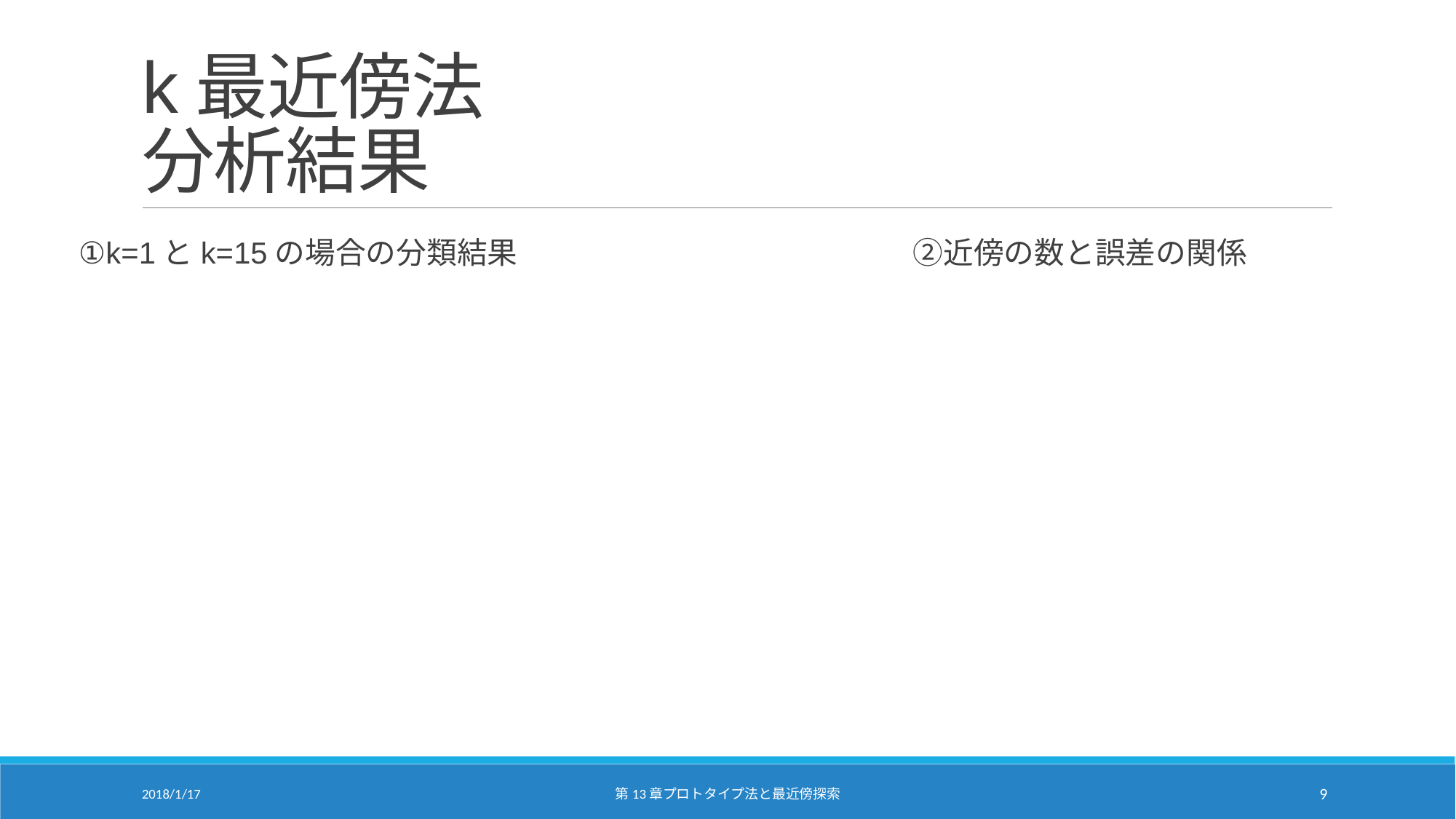

# k最近傍法 分析結果
①k=1とk=15の場合の分類結果　　　　　　　　　　　　　②近傍の数と誤差の関係

2018/1/17
第13章プロトタイプ法と最近傍探索
9